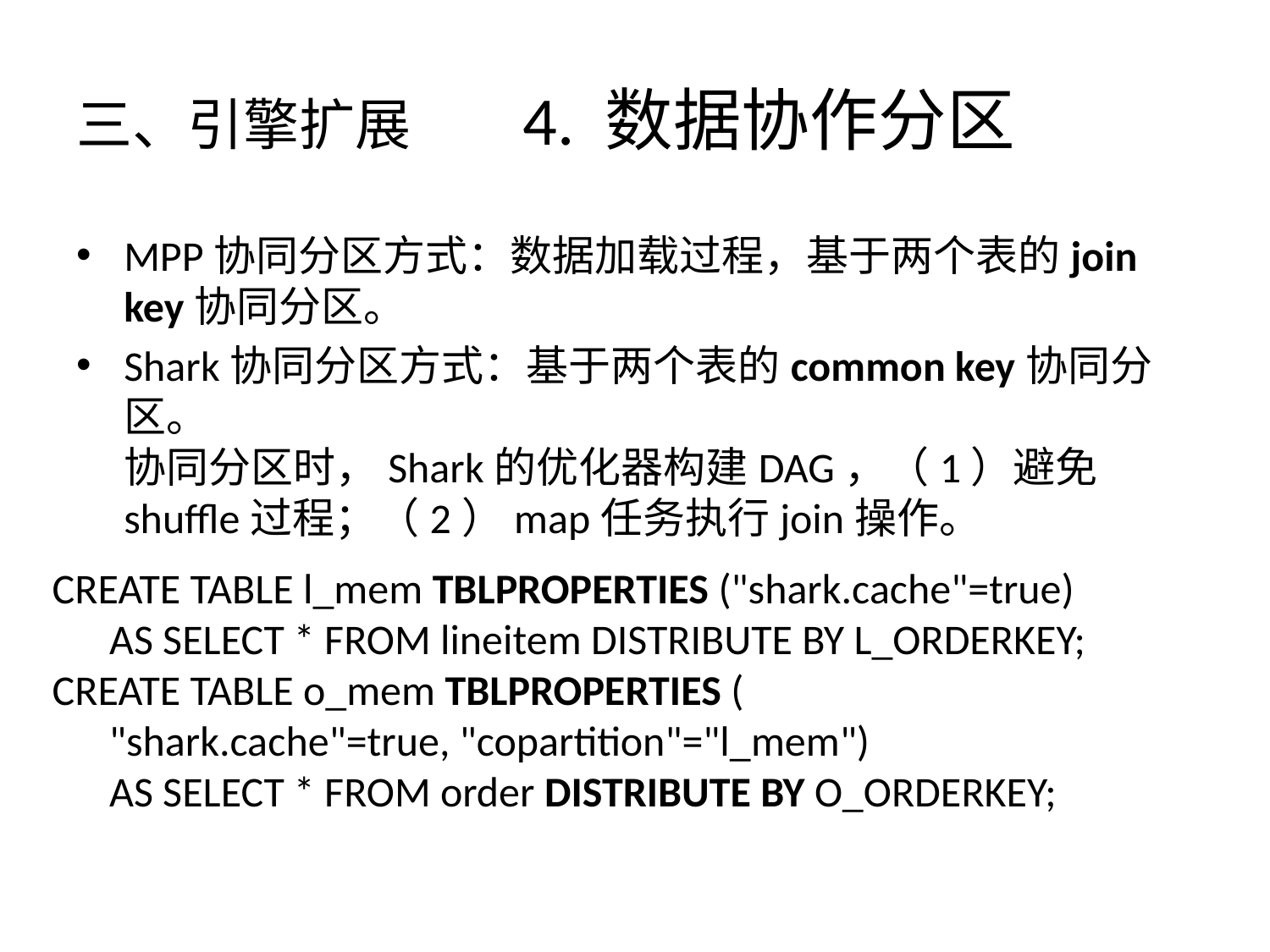

# 三、引擎扩展		4. 数据协作分区
MPP协同分区方式：数据加载过程，基于两个表的join key协同分区。
Shark协同分区方式：基于两个表的common key协同分区。
协同分区时，Shark的优化器构建DAG，（1）避免shuffle过程；（2）map任务执行join操作。

CREATE TABLE l_mem TBLPROPERTIES ("shark.cache"=true)
      AS SELECT * FROM lineitem DISTRIBUTE BY L_ORDERKEY;
CREATE TABLE o_mem TBLPROPERTIES (
      "shark.cache"=true, "copartition"="l_mem")
      AS SELECT * FROM order DISTRIBUTE BY O_ORDERKEY;